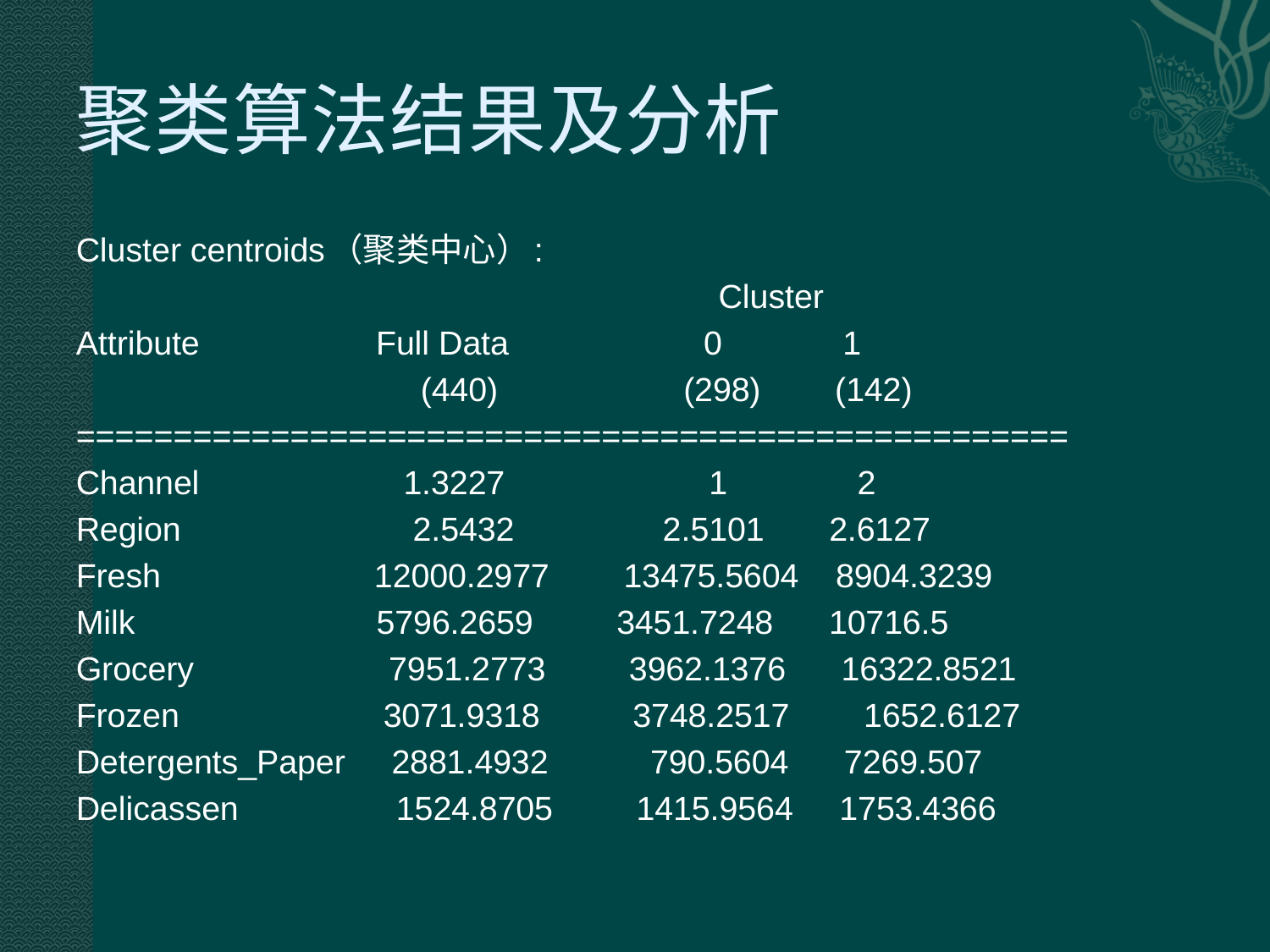

# 聚类算法结果及分析
Cluster centroids（聚类中心）:
                                                                     Cluster
Attribute                   Full Data                     0             1
                                     (440)                    (298)        (142)
===================================================
Channel                      1.3227                      1              2
Region                         2.5432                2.5101       2.6127
Fresh                       12000.2977        13475.5604    8904.3239
Milk                          5796.2659         3451.7248      10716.5
Grocery                     7951.2773         3962.1376      16322.8521
Frozen                      3071.9318          3748.2517        1652.6127
Detergents_Paper     2881.4932           790.5604      7269.507
Delicassen                 1524.8705         1415.9564     1753.4366